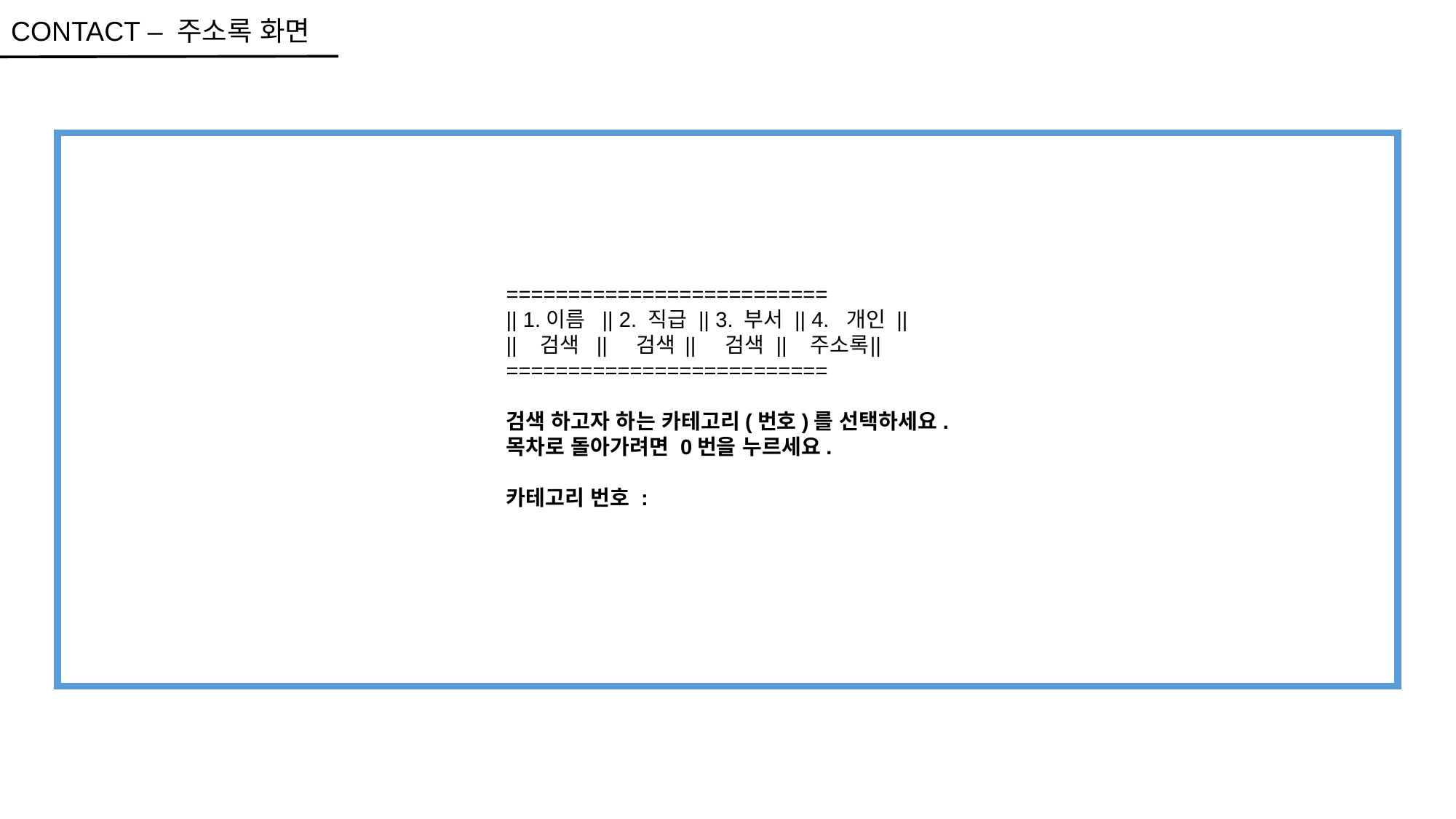

CONTACT – 주소록 화면

==========================
|| 1.이름  || 2. 직급 || 3. 부서 || 4.  개인 ||
||   검색  ||    검색         ||    검색   ||   주소록  ||
==========================

검색 하고자 하는 카테고리(번호)를 선택하세요.
목차로 돌아가려면 0번을 누르세요.

카테고리 번호 :